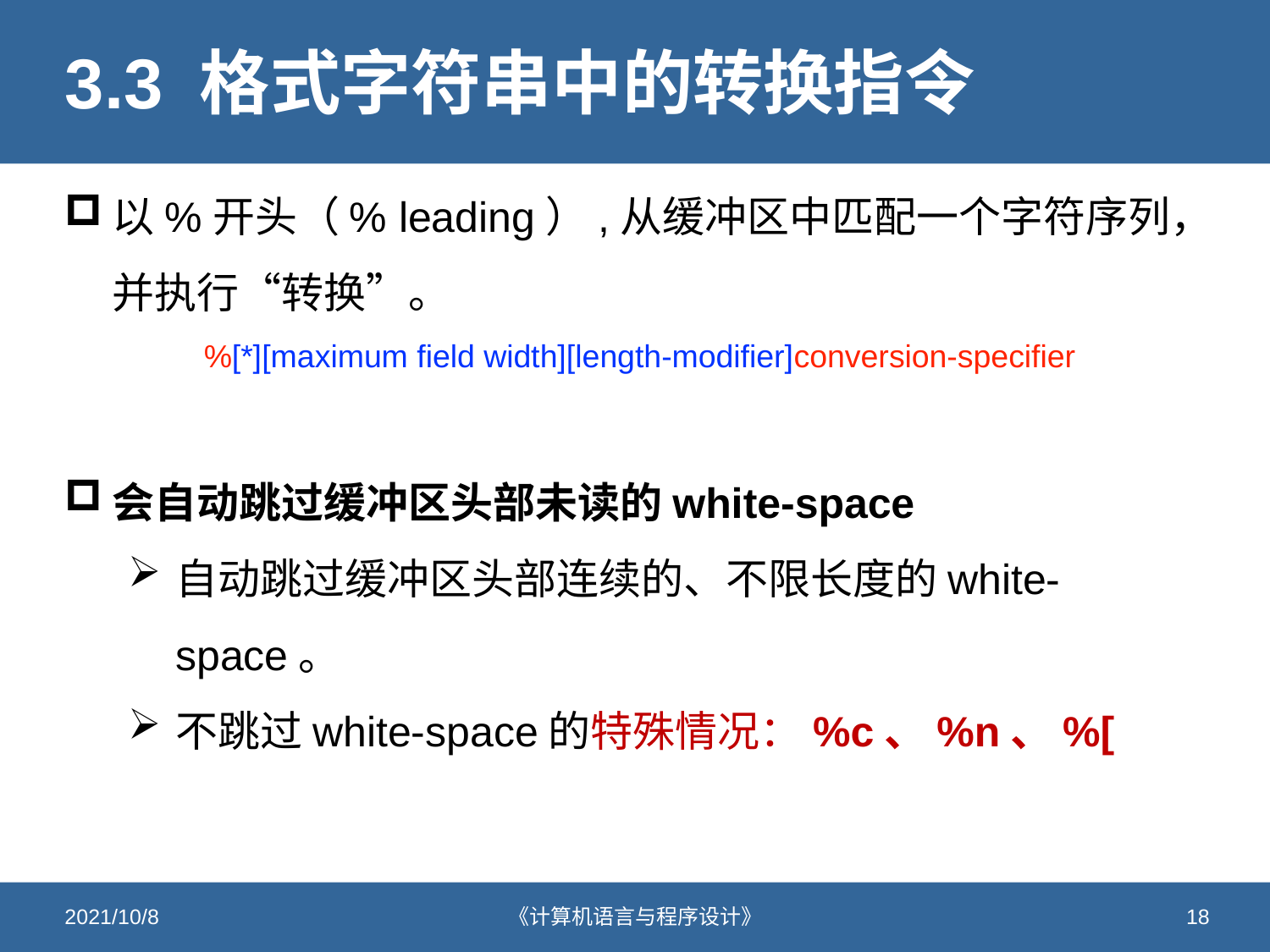

# 3.3 格式字符串中的转换指令
以%开头（% leading）,从缓冲区中匹配一个字符序列，并执行“转换”。
%[*][maximum field width][length-modifier]conversion-specifier

会自动跳过缓冲区头部未读的white-space
自动跳过缓冲区头部连续的、不限长度的white-space。
不跳过white-space的特殊情况：%c、%n、%[
2021/10/8
《计算机语言与程序设计》
18